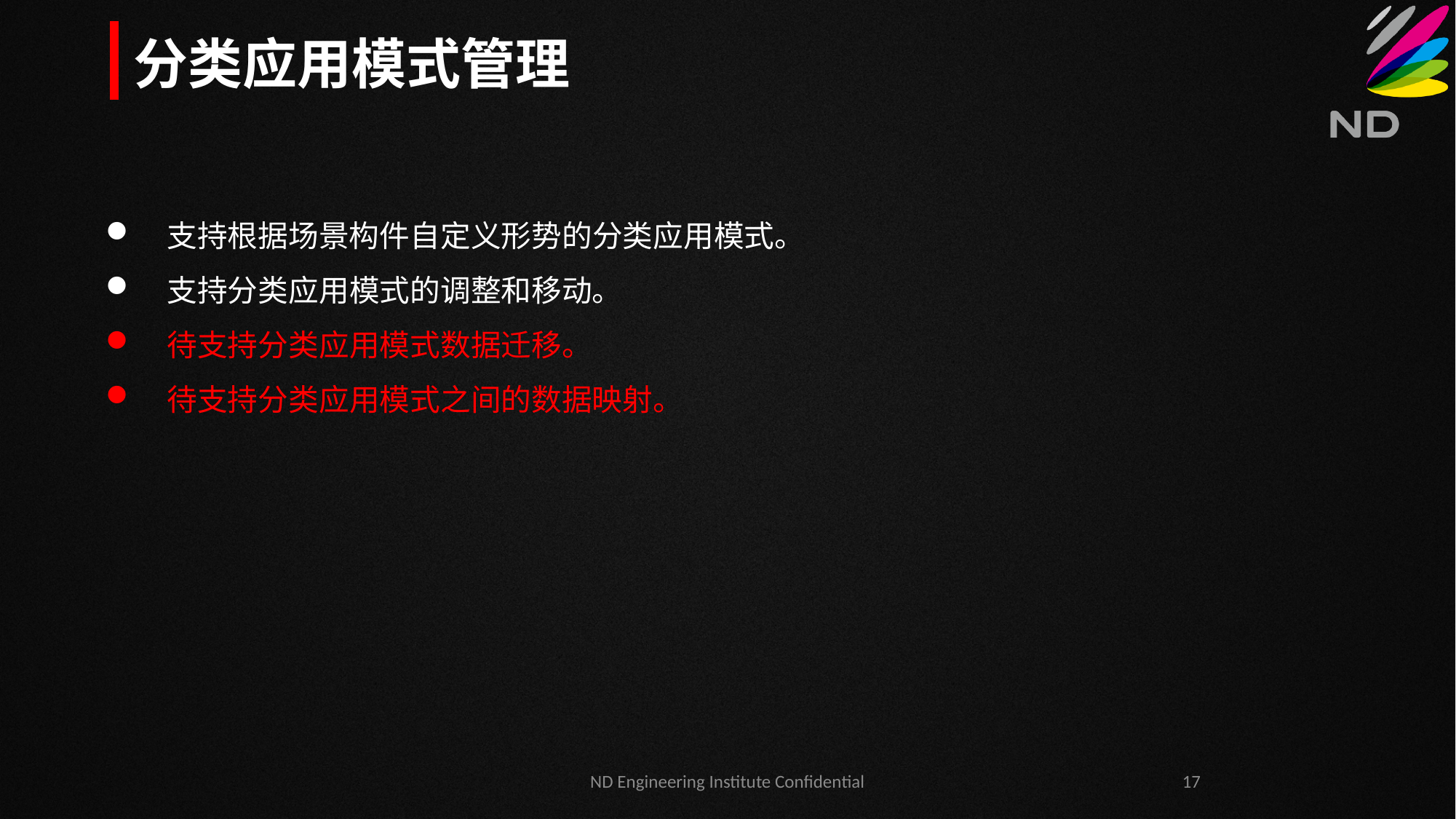

分类应用模式管理
支持根据场景构件自定义形势的分类应用模式。
支持分类应用模式的调整和移动。
待支持分类应用模式数据迁移。
待支持分类应用模式之间的数据映射。
ND Engineering Institute Confidential
17